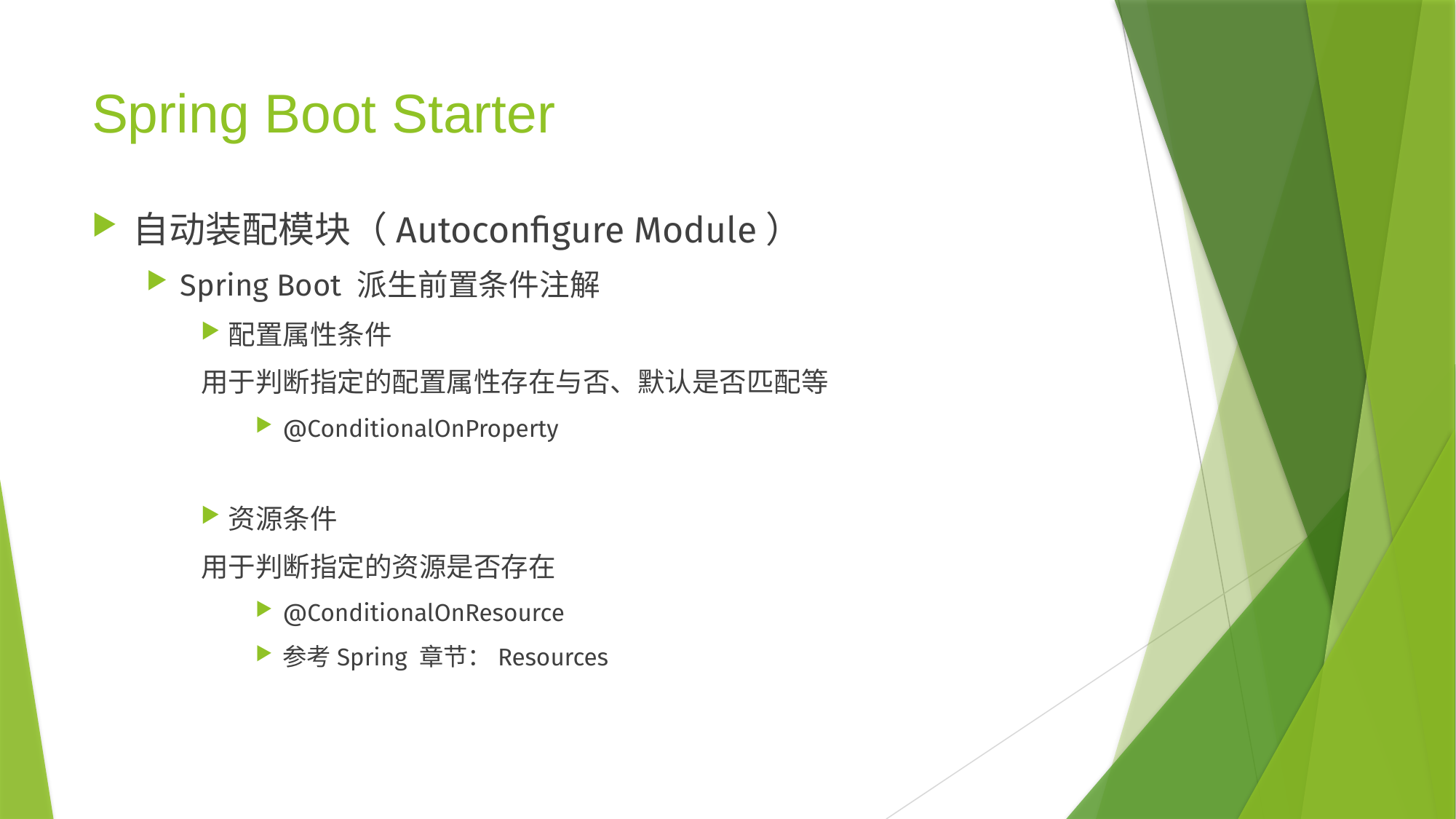

# Spring Boot Starter
自动装配模块（Autoconfigure Module）
Spring Boot 派生前置条件注解
配置属性条件
用于判断指定的配置属性存在与否、默认是否匹配等
@ConditionalOnProperty

资源条件
用于判断指定的资源是否存在
@ConditionalOnResource
参考Spring 章节：Resources